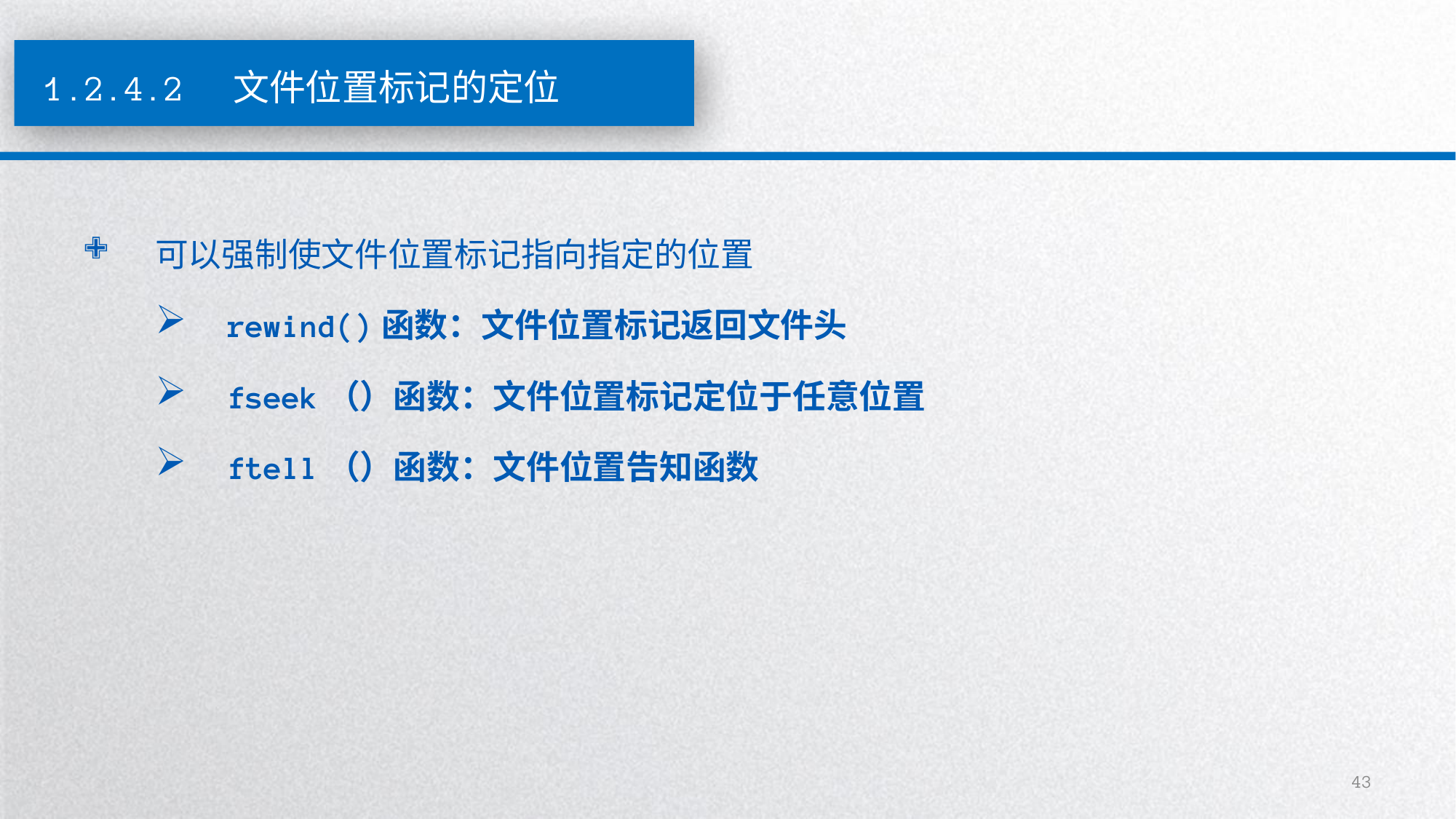

1.2.4.2  文件位置标记的定位
可以强制使文件位置标记指向指定的位置
rewind()函数：文件位置标记返回文件头
fseek（）函数：文件位置标记定位于任意位置
ftell（）函数：文件位置告知函数
43